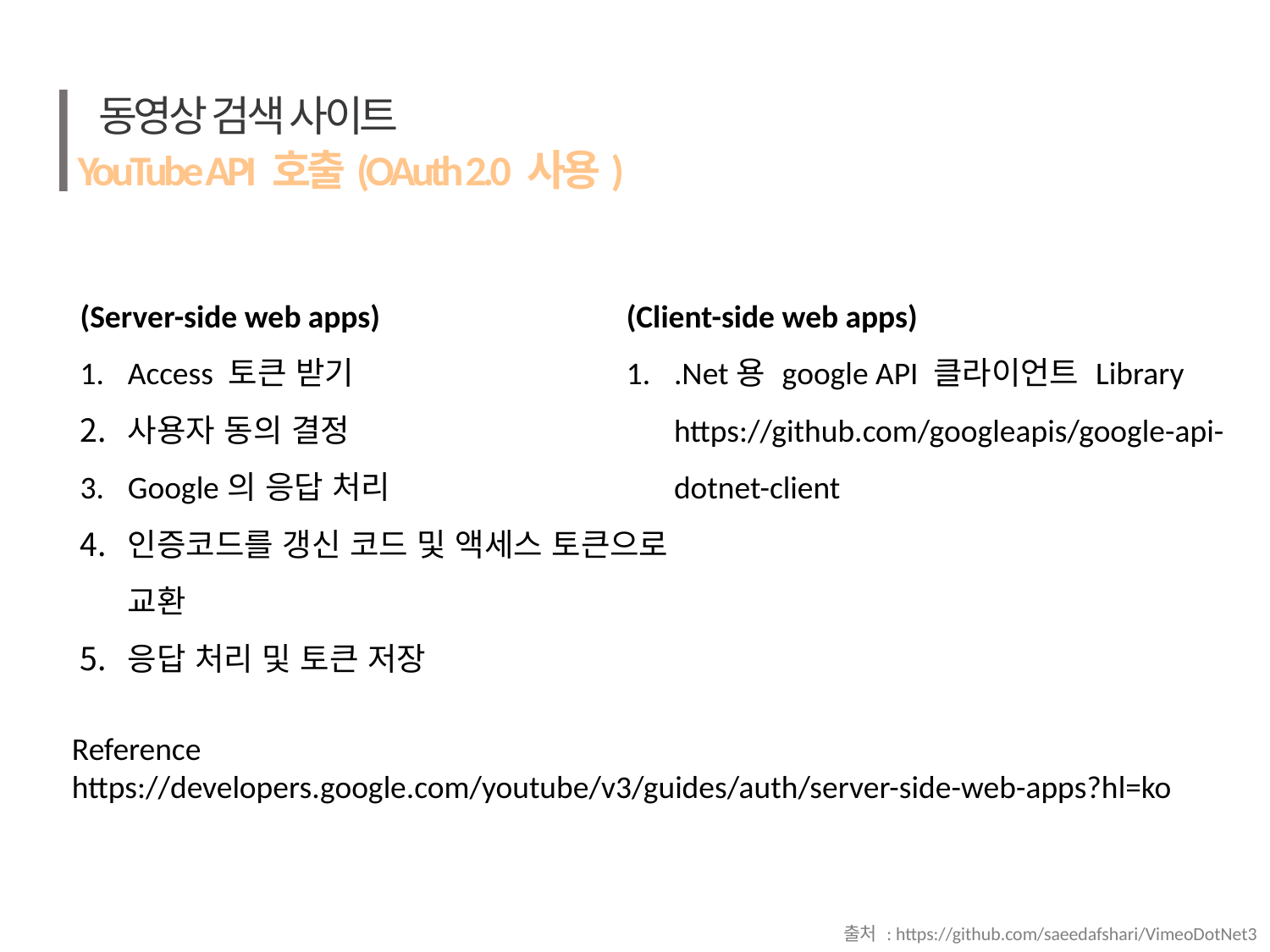

동영상 검색 사이트

YouTube API 호출(OAuth 2.0 사용)
(Server-side web apps)
Access 토큰 받기
사용자 동의 결정
Google의 응답 처리
인증코드를 갱신 코드 및 액세스 토큰으로 교환
응답 처리 및 토큰 저장
(Client-side web apps)
.Net용 google API 클라이언트 Library https://github.com/googleapis/google-api-dotnet-client
Reference
https://developers.google.com/youtube/v3/guides/auth/server-side-web-apps?hl=ko
출처 : https://github.com/saeedafshari/VimeoDotNet3